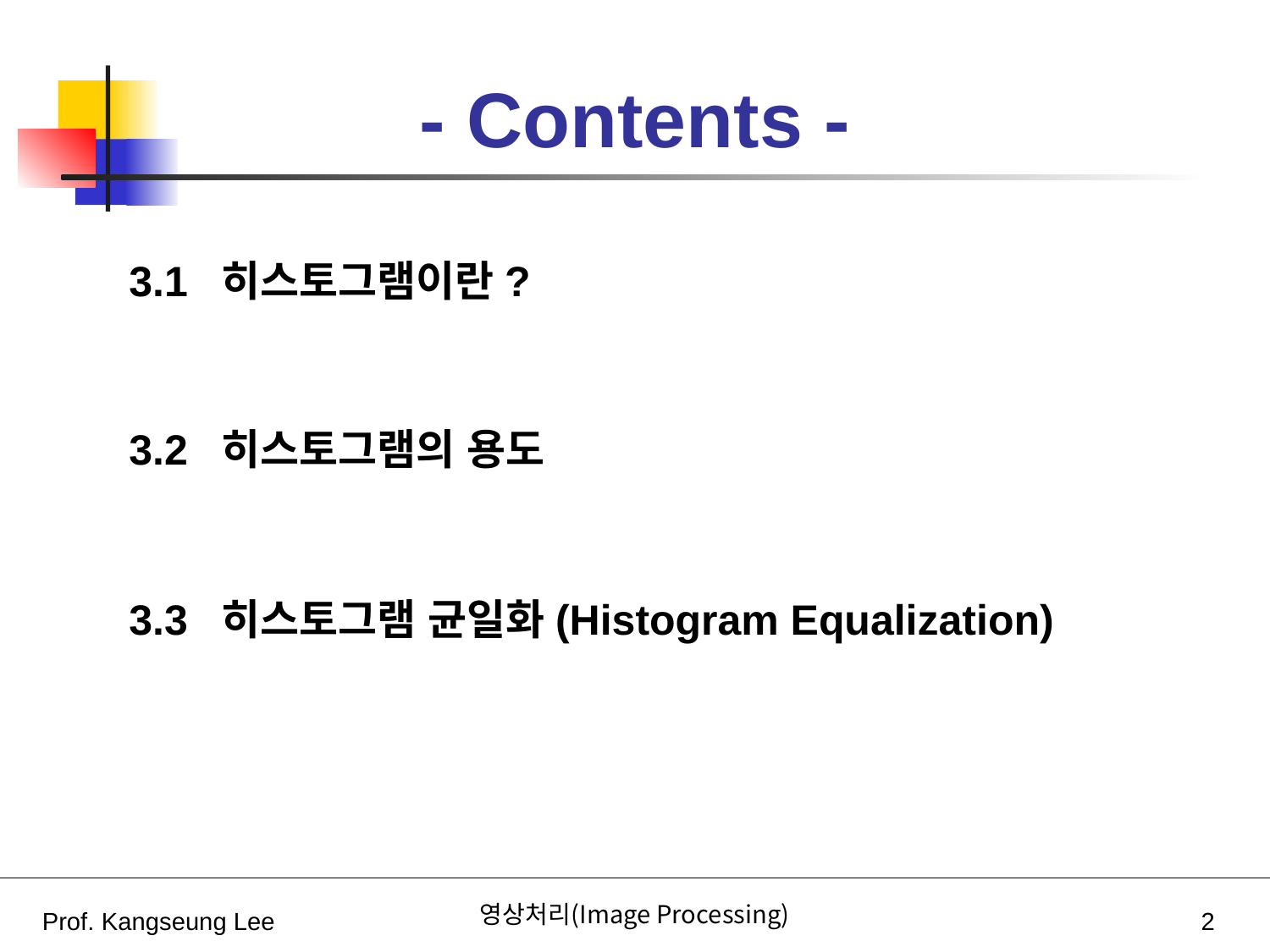

# - Contents -
3.1  히스토그램이란?

3.2  히스토그램의 용도

3.3  히스토그램 균일화(Histogram Equalization)
영상처리(Image Processing)
2